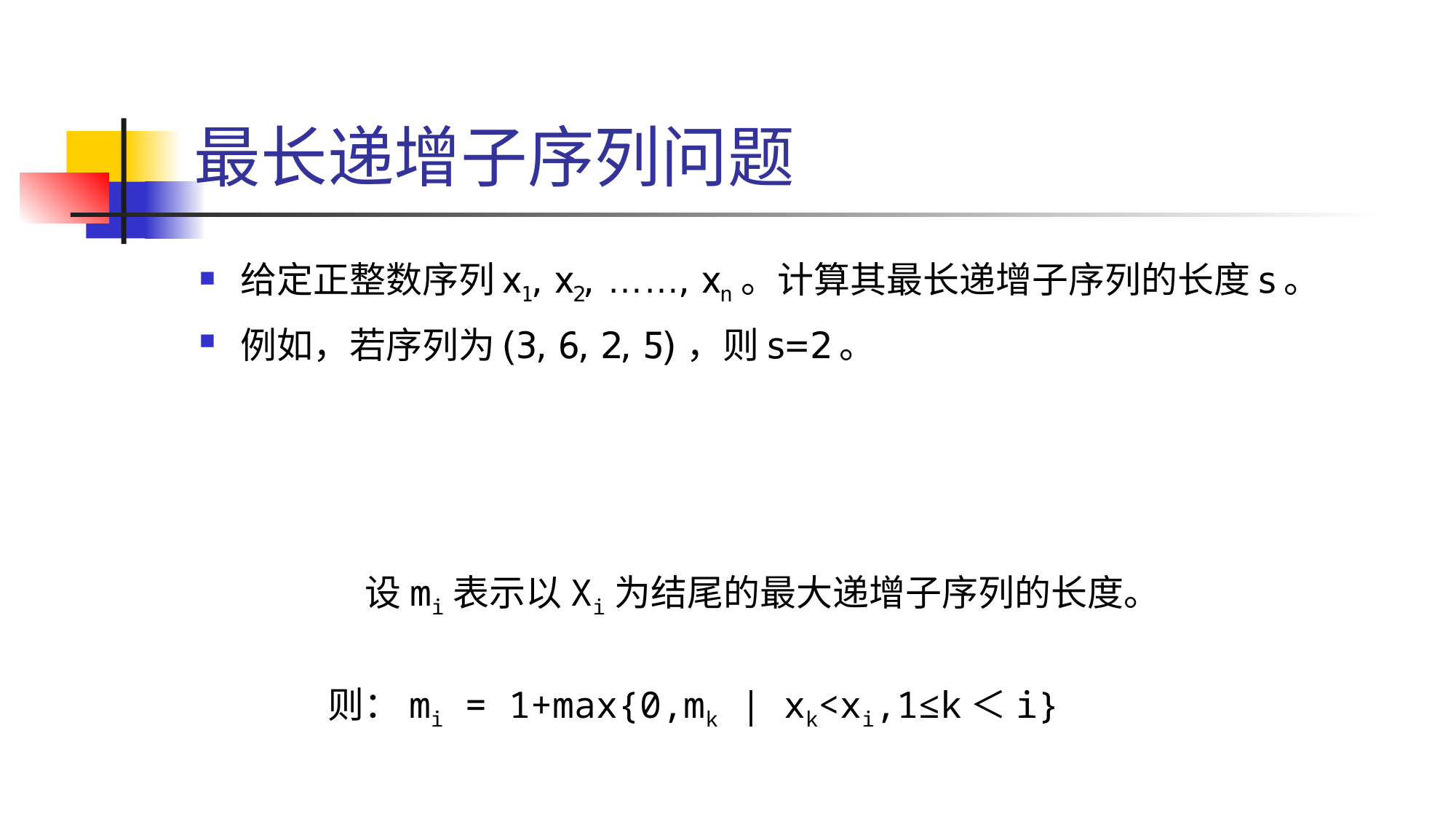

# 最长递增子序列问题
给定正整数序列x1, x2, ……, xn。计算其最长递增子序列的长度s。
例如，若序列为(3, 6, 2, 5)，则s=2。
设mi表示以Xi为结尾的最大递增子序列的长度。
则：mi = 1+max{0,mk | xk<xi,1≤k＜i}